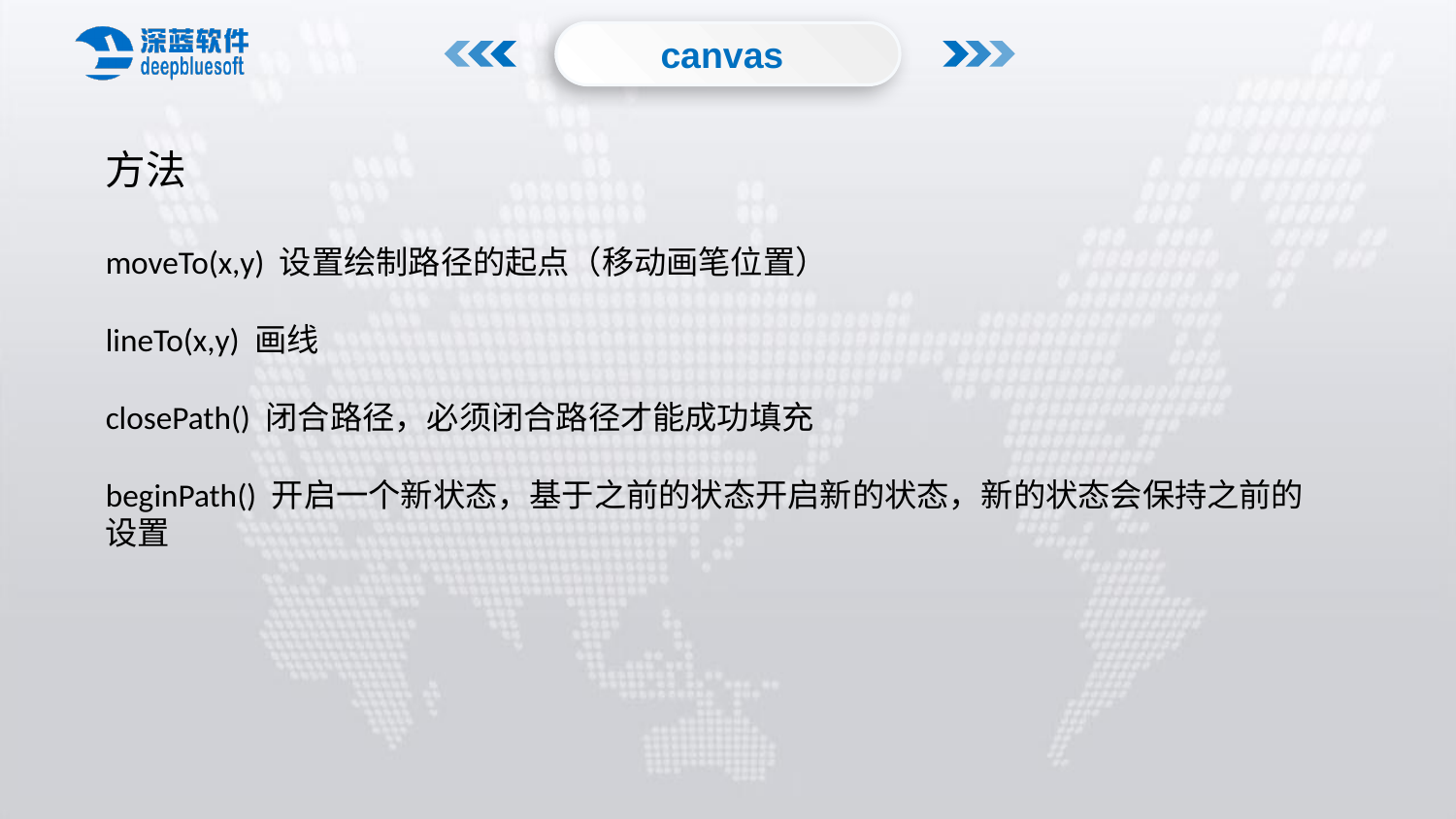

canvas

方法

moveTo(x,y) 设置绘制路径的起点（移动画笔位置）

lineTo(x,y) 画线

closePath() 闭合路径，必须闭合路径才能成功填充

beginPath() 开启一个新状态，基于之前的状态开启新的状态，新的状态会保持之前的设置